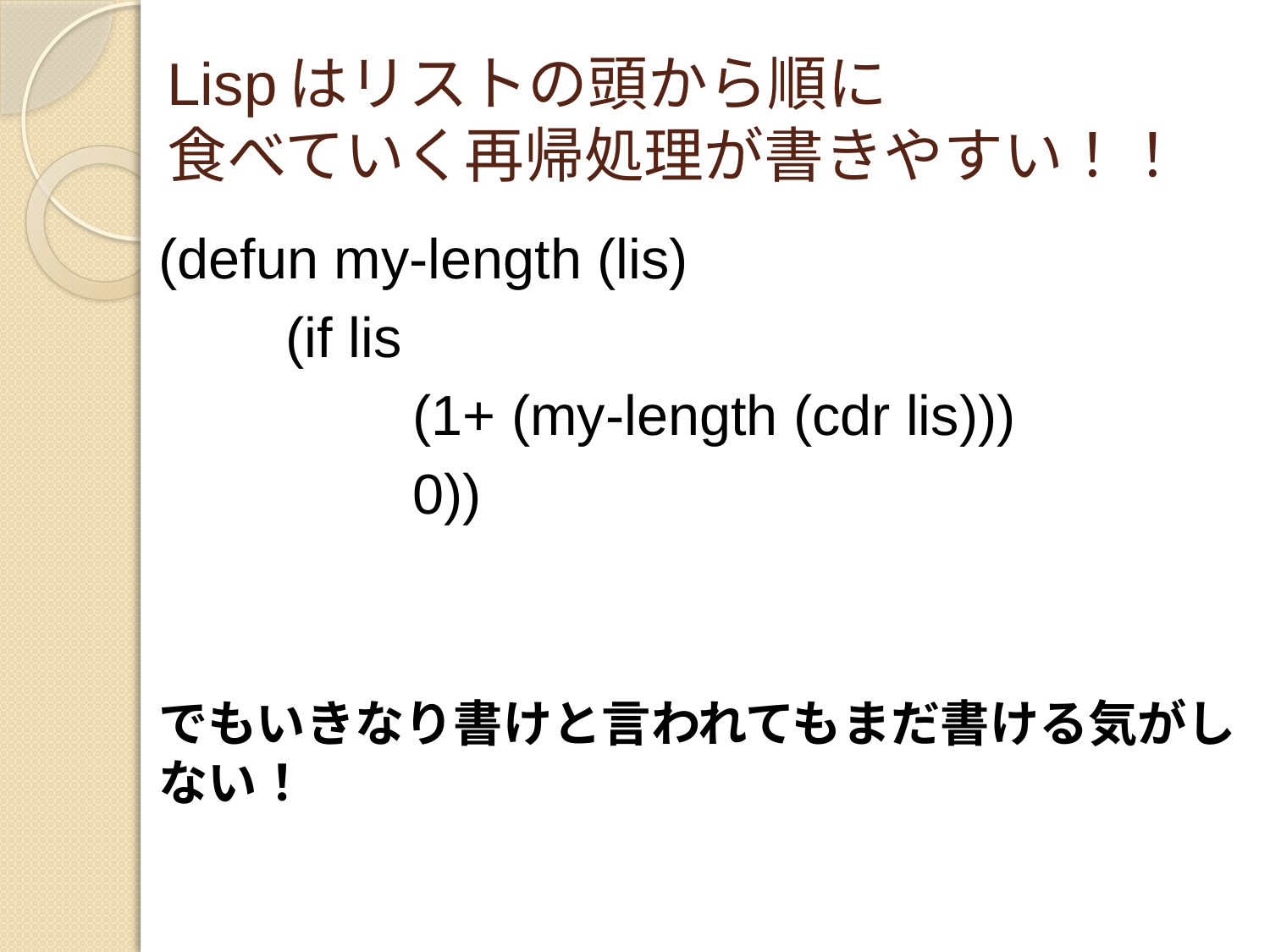

# Lispはリストの頭から順に 食べていく再帰処理が書きやすい！！
(defun my-length (lis)
	(if lis
		(1+ (my-length (cdr lis)))
		0))

でもいきなり書けと言われてもまだ書ける気がしない！